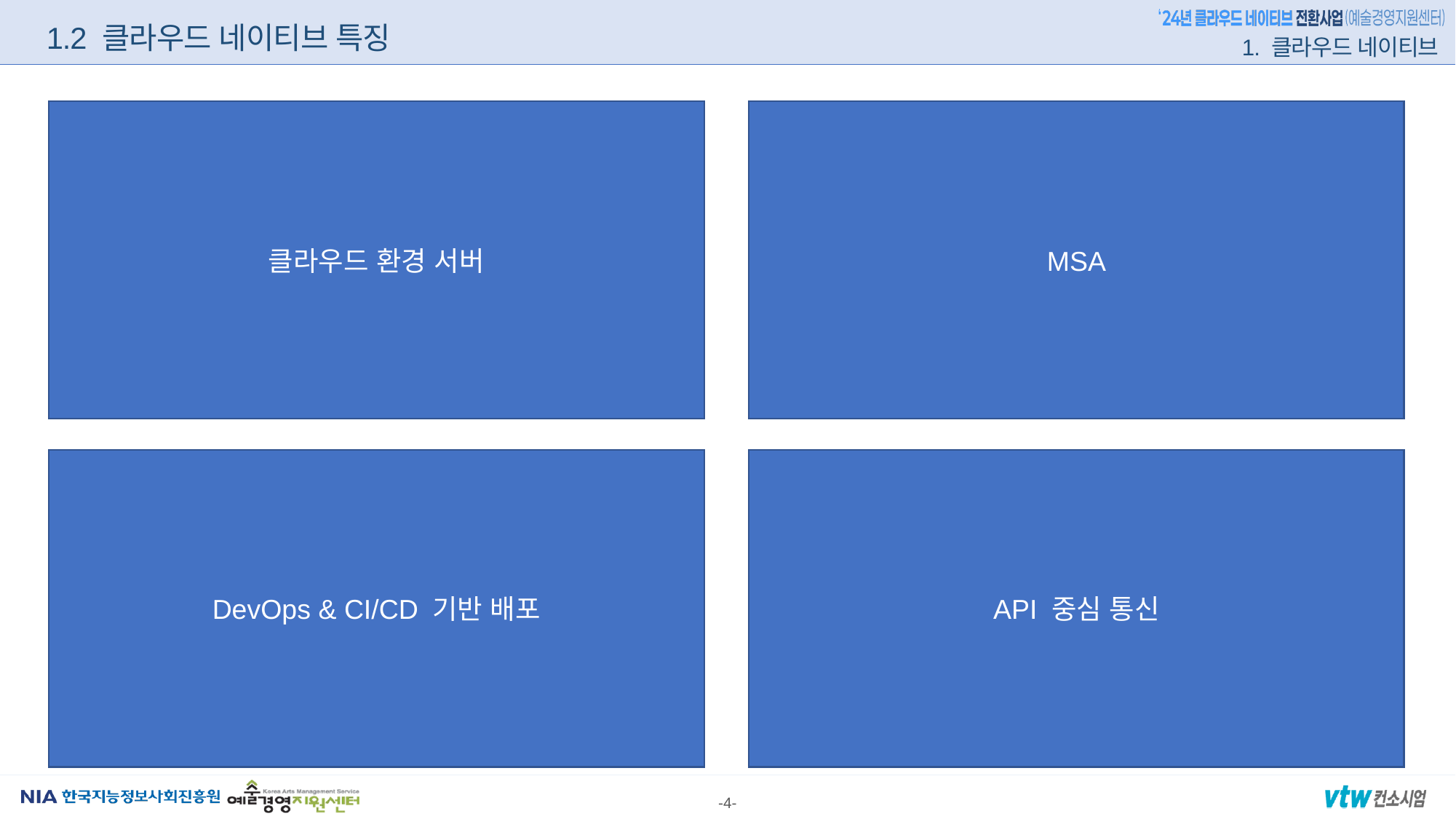

1.2 클라우드 네이티브 특징
1. 클라우드 네이티브
클라우드 환경 서버
MSA
DevOps & CI/CD 기반 배포
API 중심 통신